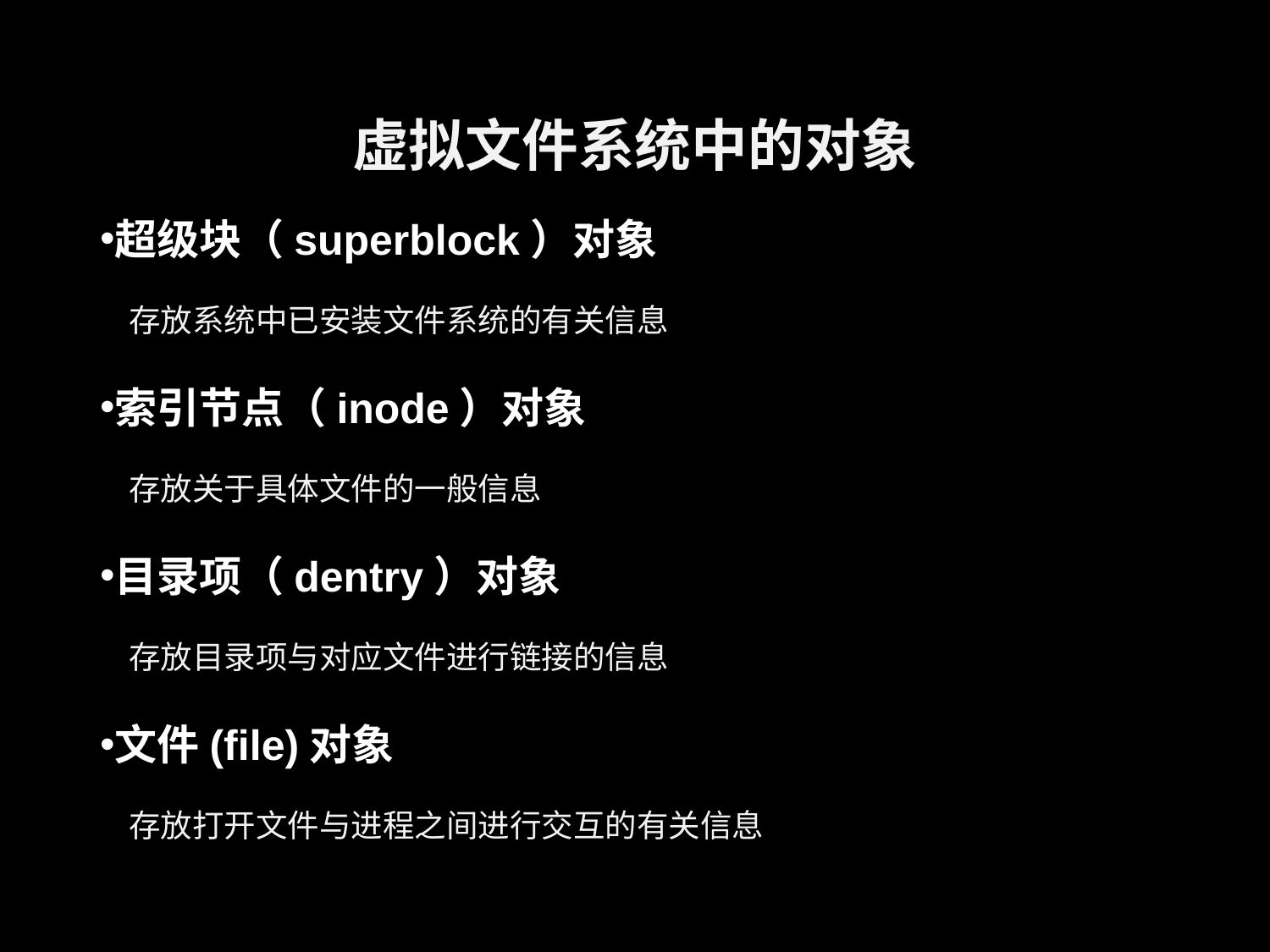

# 虚拟文件系统中的对象
超级块（superblock）对象
   存放系统中已安装文件系统的有关信息
索引节点（inode）对象
   存放关于具体文件的一般信息
目录项（dentry）对象
   存放目录项与对应文件进行链接的信息
文件(file)对象
   存放打开文件与进程之间进行交互的有关信息